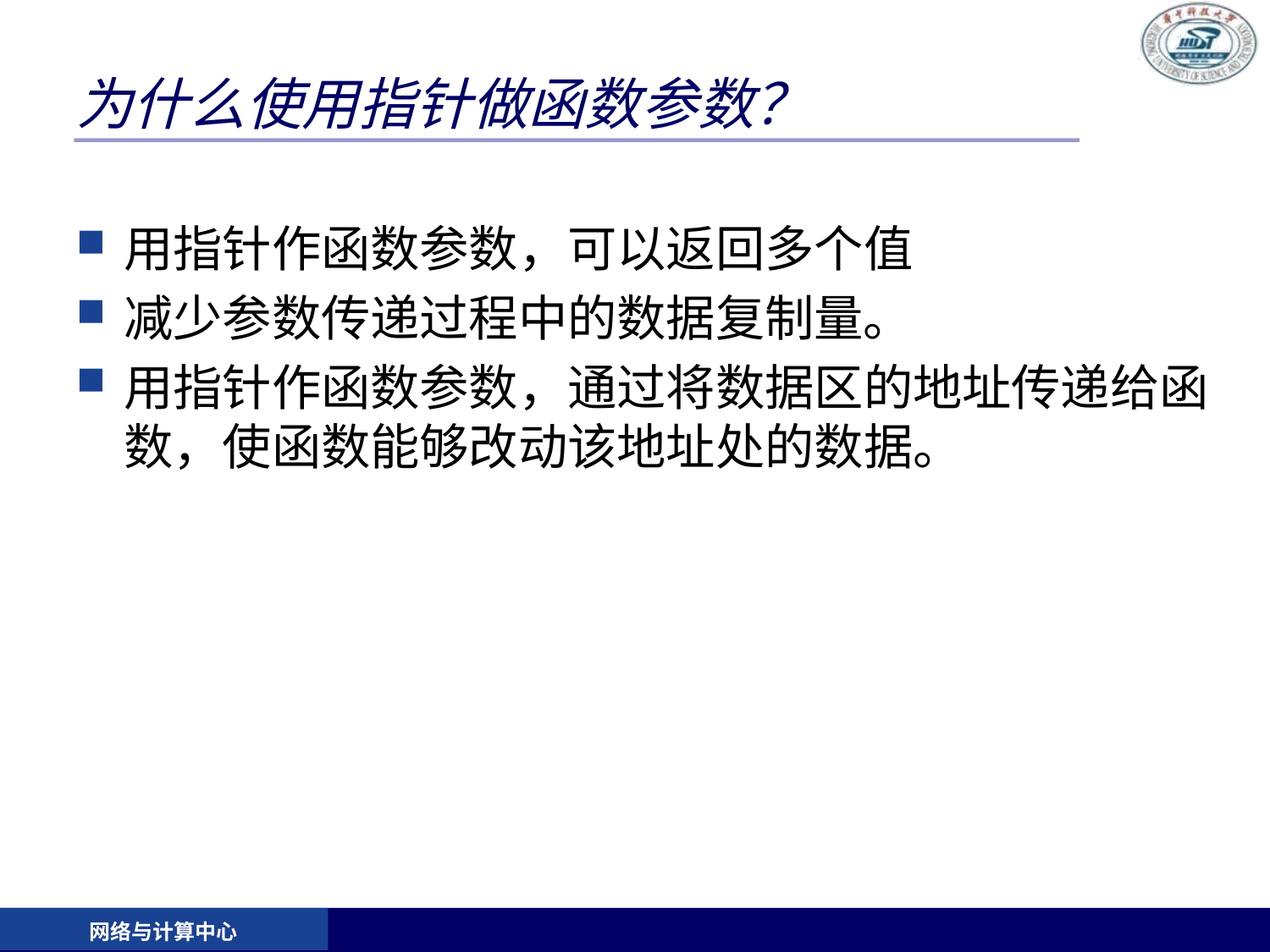

# 为什么使用指针做函数参数？
用指针作函数参数，可以返回多个值
减少参数传递过程中的数据复制量。
用指针作函数参数，通过将数据区的地址传递给函数，使函数能够改动该地址处的数据。

网络与计算中心